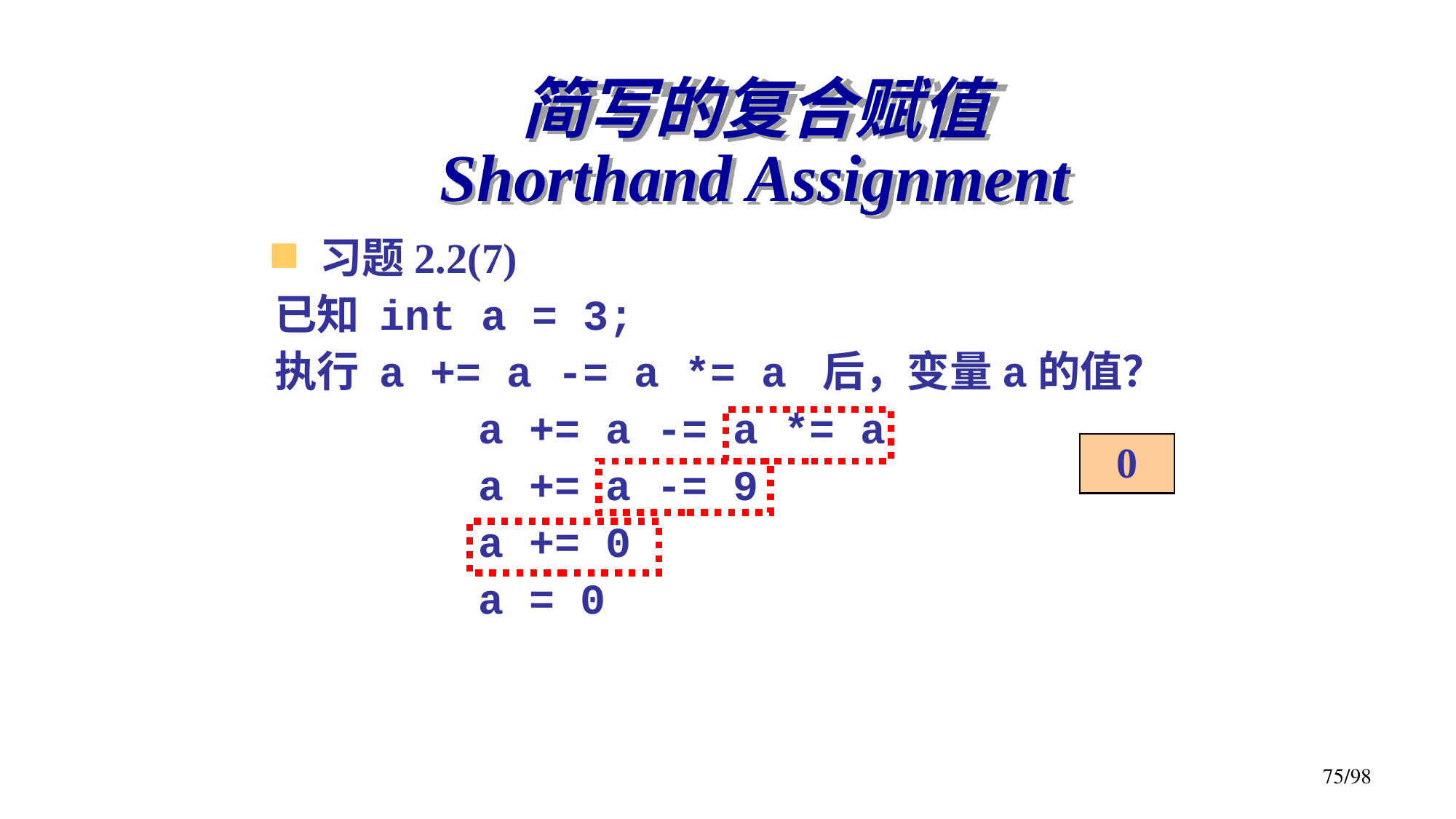

# 简写的复合赋值 Shorthand Assignment
习题2.2(7)
已知 int a = 3;
执行 a += a -= a *= a 后，变量a的值？
        a += a -= a *= a
        a += a -= 9
        a += 0
        a = 0

9
0
0
3